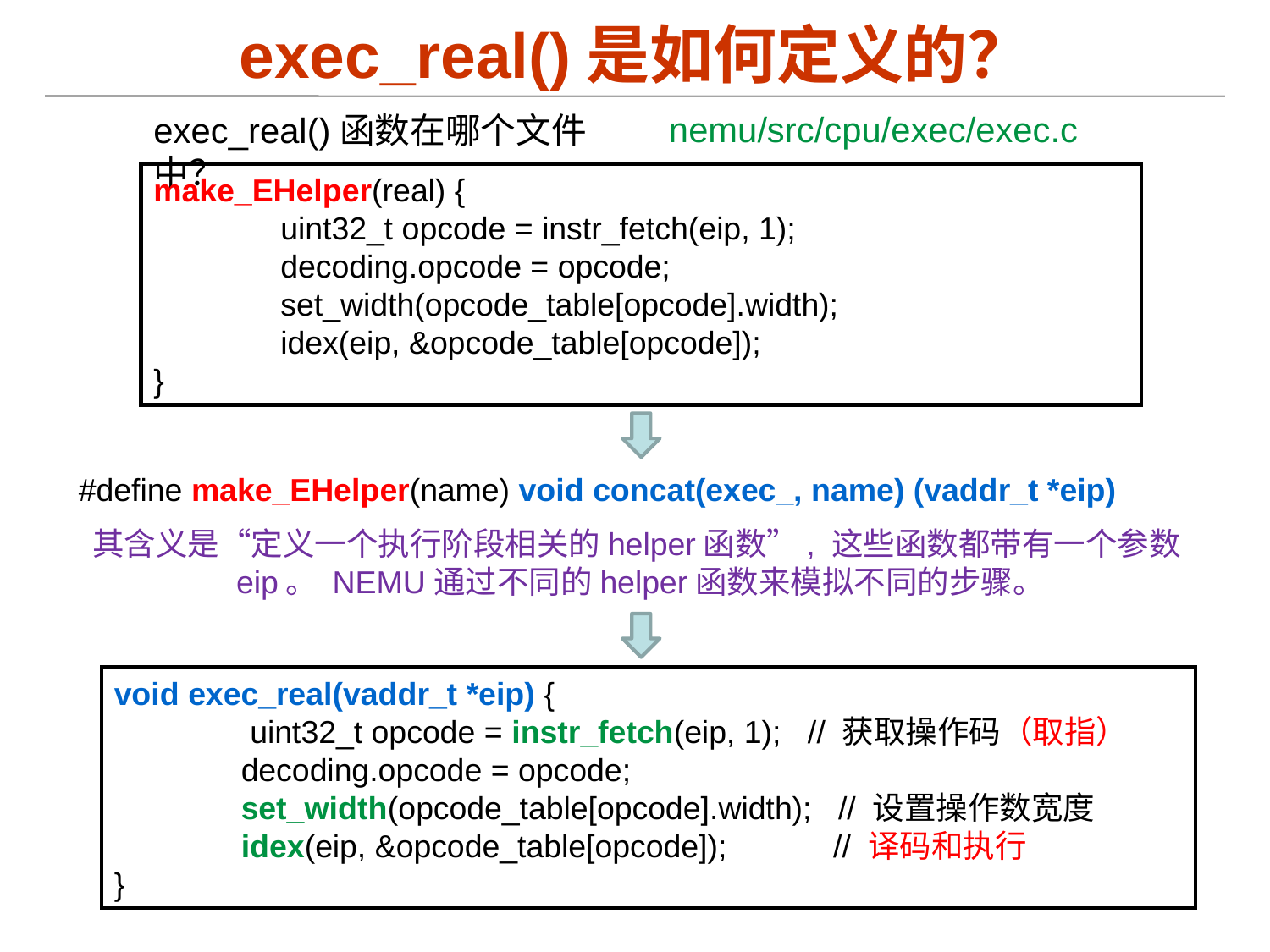

# exec_real()是如何定义的？
nemu/src/cpu/exec/exec.c
exec_real()函数在哪个文件中？
make_EHelper(real) {
	uint32_t opcode = instr_fetch(eip, 1);
	decoding.opcode = opcode;
  	set_width(opcode_table[opcode].width);
	idex(eip, &opcode_table[opcode]);
}

#define make_EHelper(name) void concat(exec_, name) (vaddr_t *eip)
其含义是“定义一个执行阶段相关的helper函数”, 这些函数都带有一个参数eip。 NEMU通过不同的helper函数来模拟不同的步骤。

void exec_real(vaddr_t *eip) {
	 uint32_t opcode = instr_fetch(eip, 1);   // 获取操作码（取指）
	decoding.opcode = opcode;
  	set_width(opcode_table[opcode].width);   // 设置操作数宽度
	idex(eip, &opcode_table[opcode]);            // 译码和执行
}